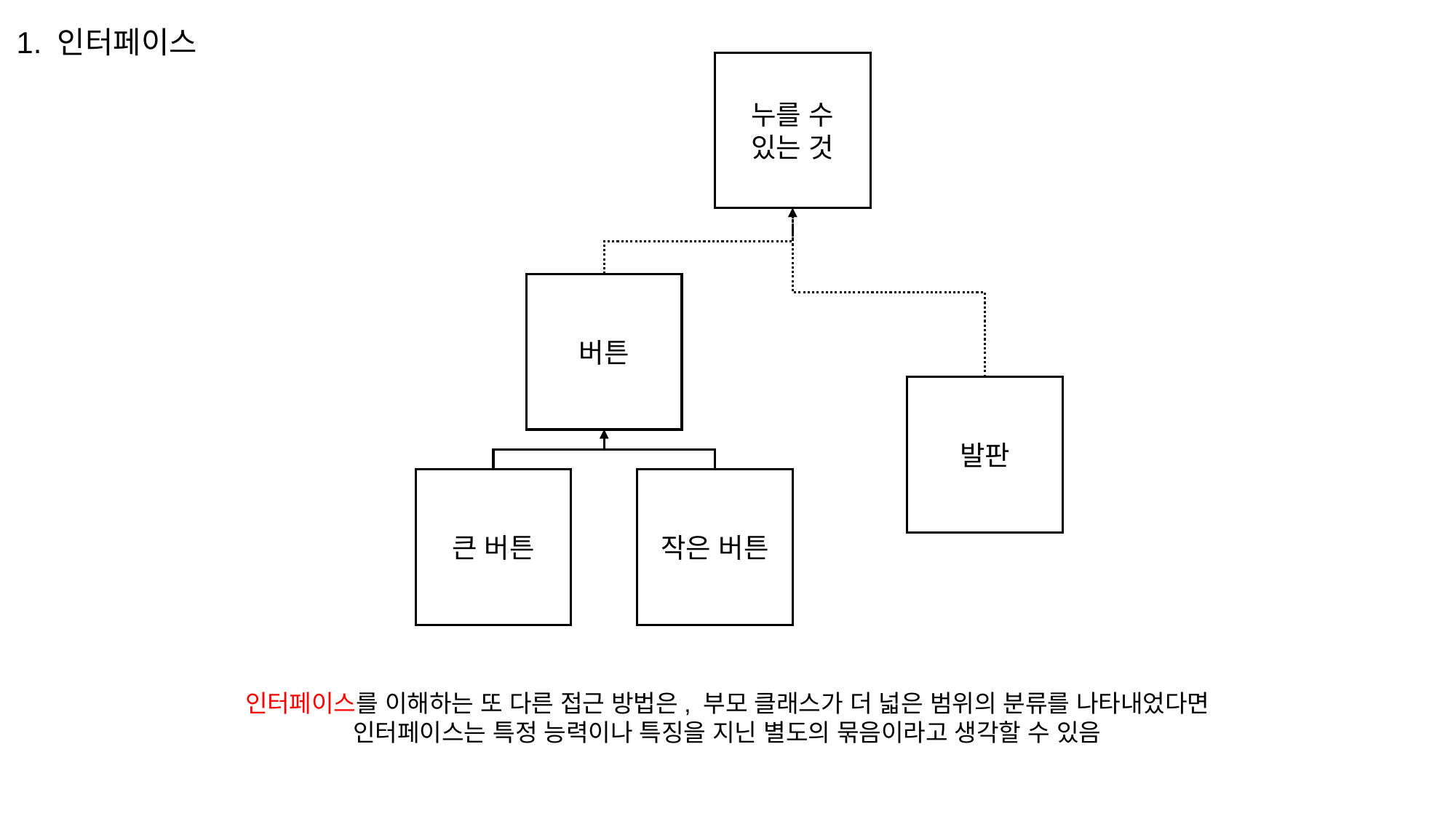

1. 인터페이스
누를 수
있는 것
버튼
발판
큰 버튼
작은 버튼
인터페이스를 이해하는 또 다른 접근 방법은, 부모 클래스가 더 넓은 범위의 분류를 나타내었다면
인터페이스는 특정 능력이나 특징을 지닌 별도의 묶음이라고 생각할 수 있음